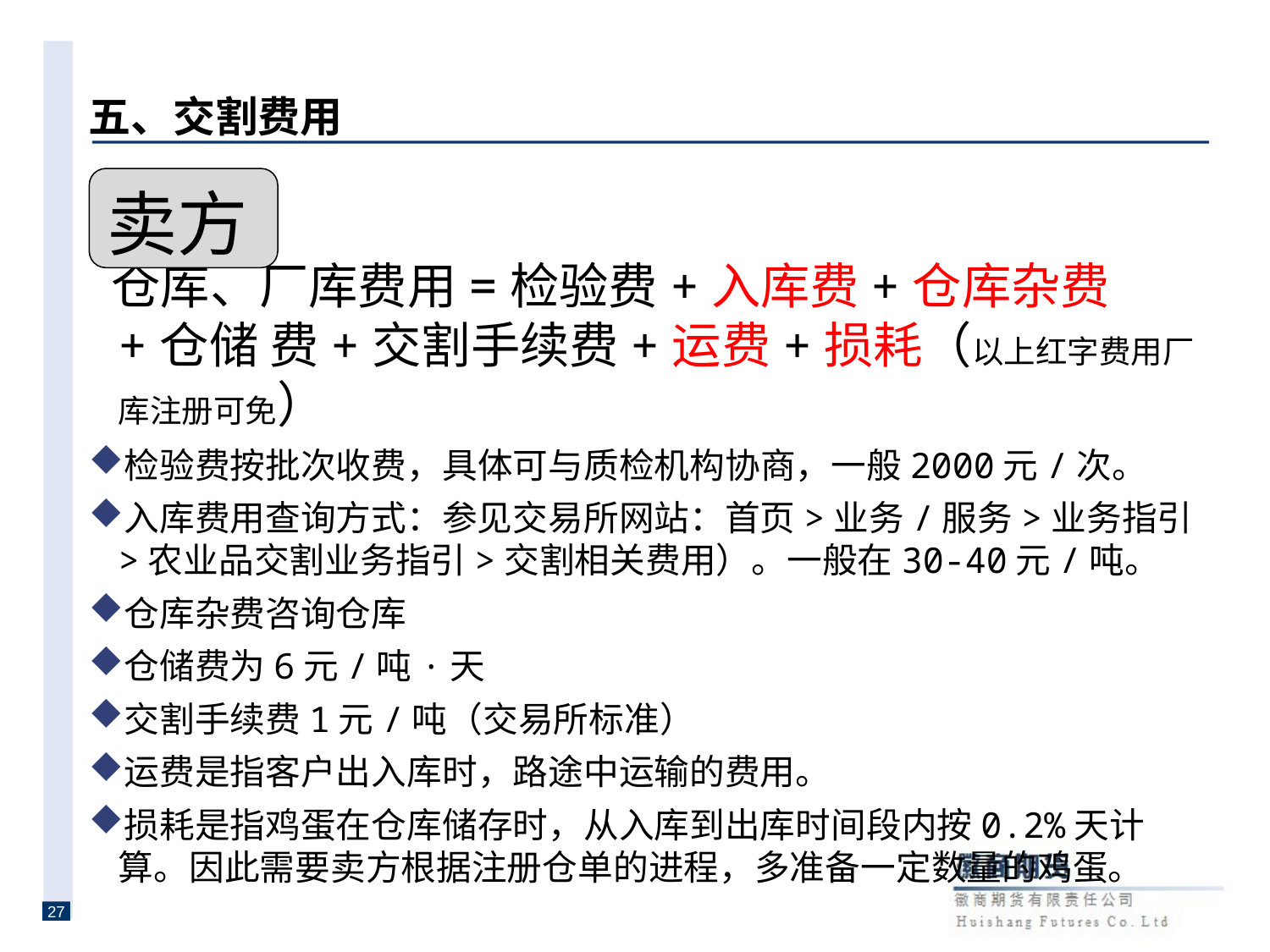

# 二、交割方式 二、交割方式 五、交割费用

 仓库、厂库费用=检验费+入库费+仓库杂费+仓储 费+交割手续费+运费+损耗（以上红字费用厂库注册可免）
检验费按批次收费，具体可与质检机构协商，一般2000元/次。
入库费用查询方式：参见交易所网站：首页>业务/服务>业务指引>农业品交割业务指引>交割相关费用）。一般在30-40元/吨。
仓库杂费咨询仓库
仓储费为6元/吨·天
交割手续费1元/吨（交易所标准）
运费是指客户出入库时，路途中运输的费用。
损耗是指鸡蛋在仓库储存时，从入库到出库时间段内按0.2%天计算。因此需要卖方根据注册仓单的进程，多准备一定数量的鸡蛋。

卖方